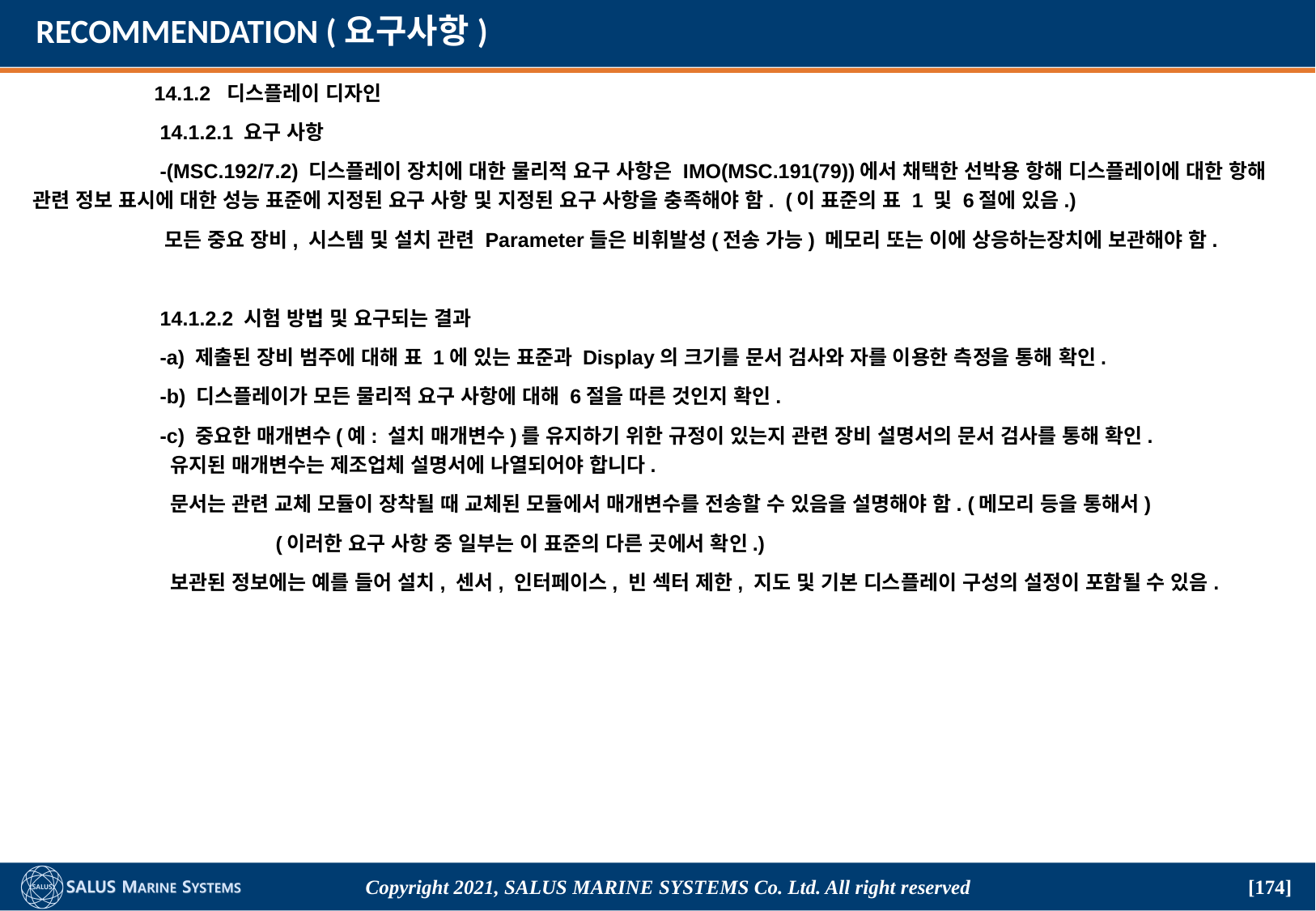

# RECOMMENDATION (요구사항)
	14.1.2  디스플레이 디자인
	 14.1.2.1 요구 사항
	 -(MSC.192/7.2) 디스플레이 장치에 대한 물리적 요구 사항은 IMO(MSC.191(79))에서 채택한 선박용 항해 디스플레이에 대한 항해 관련 정보 표시에 대한 성능 표준에 지정된 요구 사항 및 지정된 요구 사항을 충족해야 함.  (이 표준의 표 1 및 6절에 있음.)
	 모든 중요 장비, 시스템 및 설치 관련 Parameter들은 비휘발성(전송 가능) 메모리 또는 이에 상응하는장치에 보관해야 함.

	 14.1.2.2 시험 방법 및 요구되는 결과
	 -a) 제출된 장비 범주에 대해 표 1에 있는 표준과 Display의 크기를 문서 검사와 자를 이용한 측정을 통해 확인.
	 -b) 디스플레이가 모든 물리적 요구 사항에 대해 6절을 따른 것인지 확인.
	 -c) 중요한 매개변수(예: 설치 매개변수)를 유지하기 위한 규정이 있는지 관련 장비 설명서의 문서 검사를 통해 확인.	  	  유지된 매개변수는 제조업체 설명서에 나열되어야 합니다.
	  문서는 관련 교체 모듈이 장착될 때 교체된 모듈에서 매개변수를 전송할 수 있음을 설명해야 함. (메모리 등을 통해서)
		(이러한 요구 사항 중 일부는 이 표준의 다른 곳에서 확인.)
	  보관된 정보에는 예를 들어 설치, 센서, 인터페이스, 빈 섹터 제한, 지도 및 기본 디스플레이 구성의 설정이 포함될 수 있음.
Copyright 2021, SALUS Marine Systems Co. Ltd. All right reserved
[174]